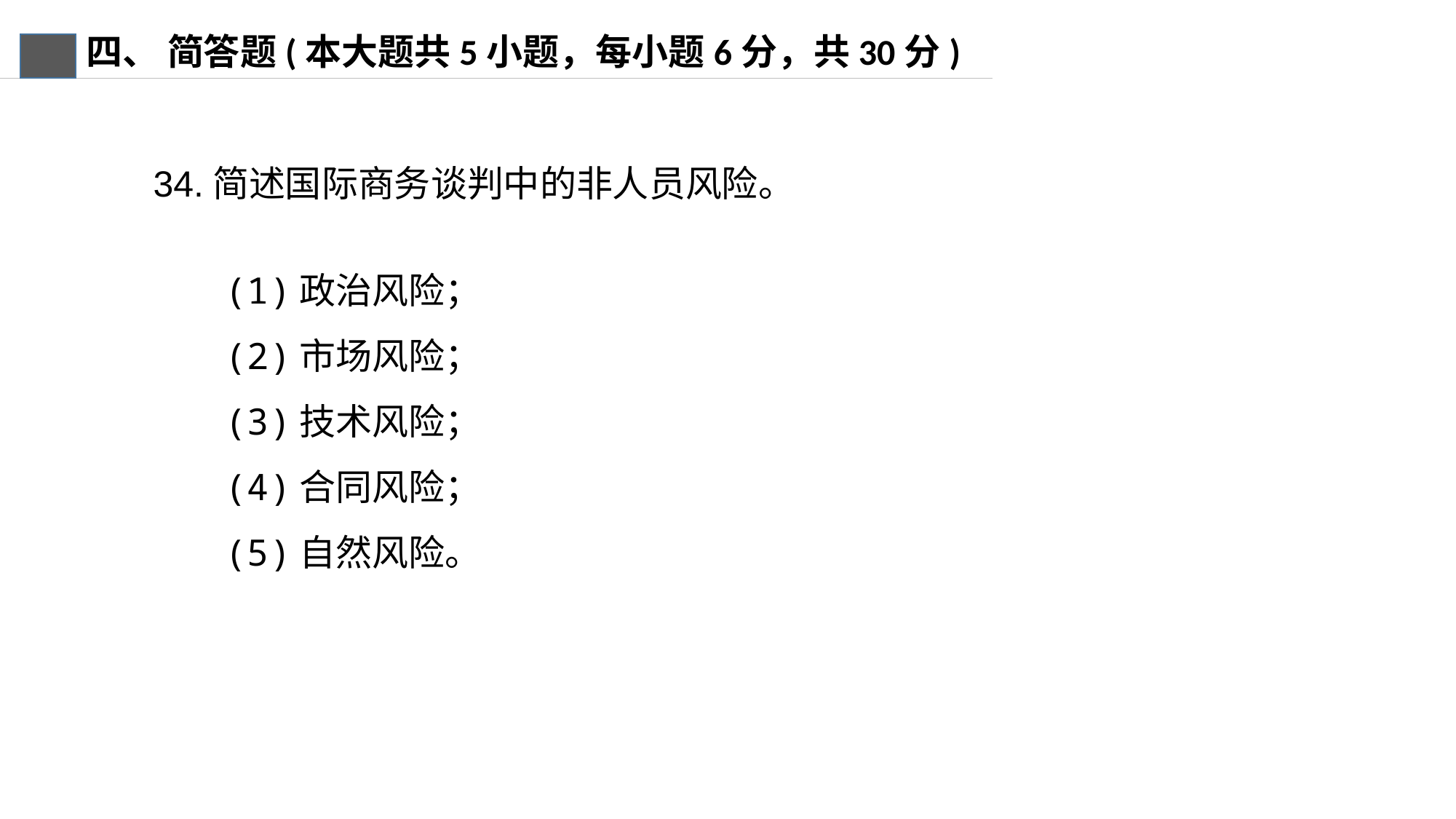

四、 简答题(本大题共5小题，每小题6分，共30分)

34.简述国际商务谈判中的非人员风险。
(1)政治风险；
(2)市场风险；
(3)技术风险；
(4)合同风险；
(5)自然风险。